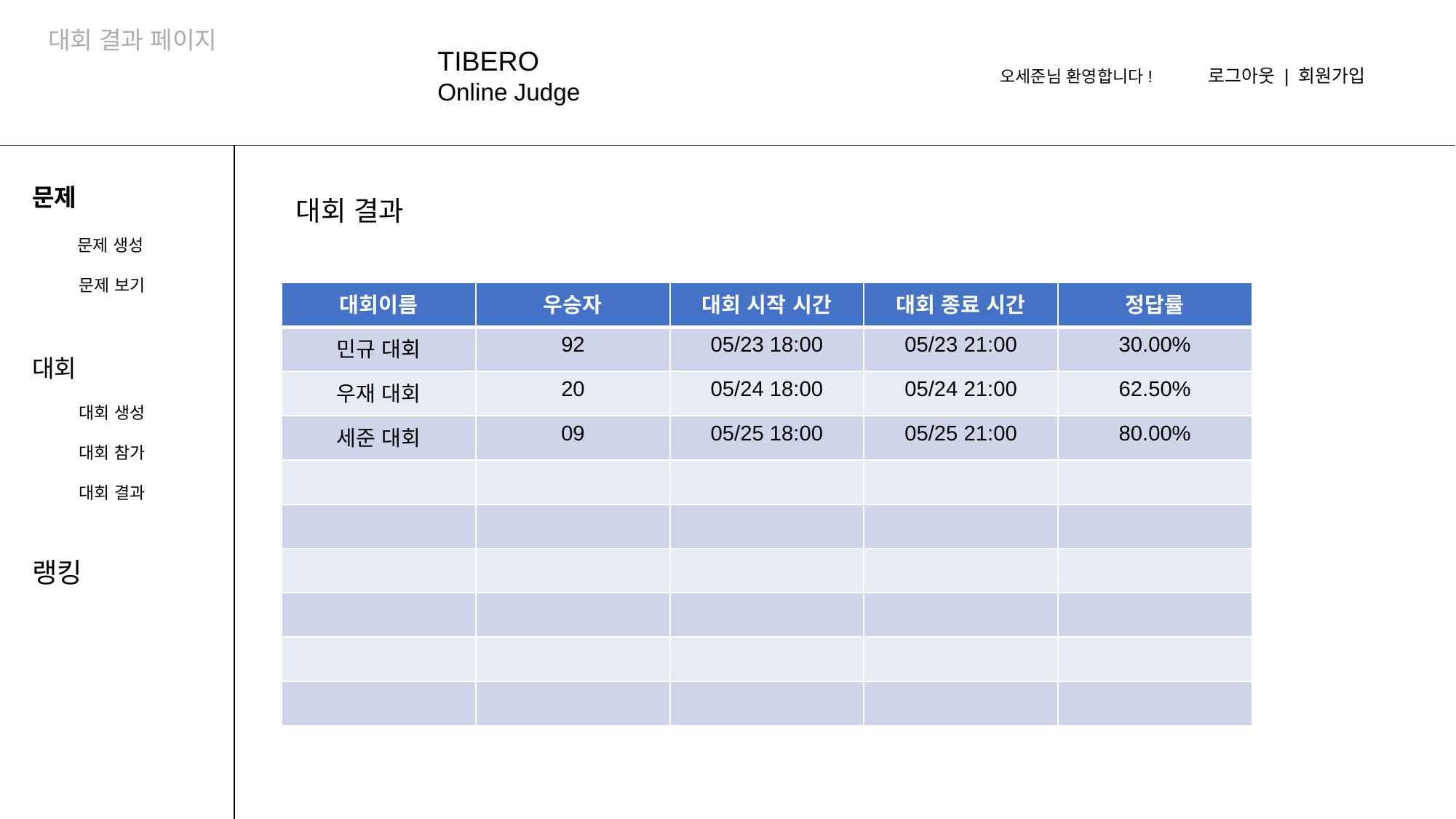

대회 결과 페이지
TIBERO
Online Judge
로그아웃 | 회원가입
오세준님 환영합니다!
문제

        문제 생성

         문제 보기

대회

         대회 생성

         대회 참가

         대회 결과

랭킹
대회 결과
| 대회이름 | 우승자 | 대회 시작 시간 | 대회 종료 시간 | 정답률 |
| --- | --- | --- | --- | --- |
| 민규 대회 | 92 | 05/23 18:00 | 05/23 21:00 | 30.00% |
| 우재 대회 | 20 | 05/24 18:00 | 05/24 21:00 | 62.50% |
| 세준 대회 | 09 | 05/25 18:00 | 05/25 21:00 | 80.00% |
|  |  |  |  |  |
|  |  |  |  |  |
|  |  |  |  |  |
|  |  |  |  |  |
|  |  |  |  |  |
|  |  |  |  |  |